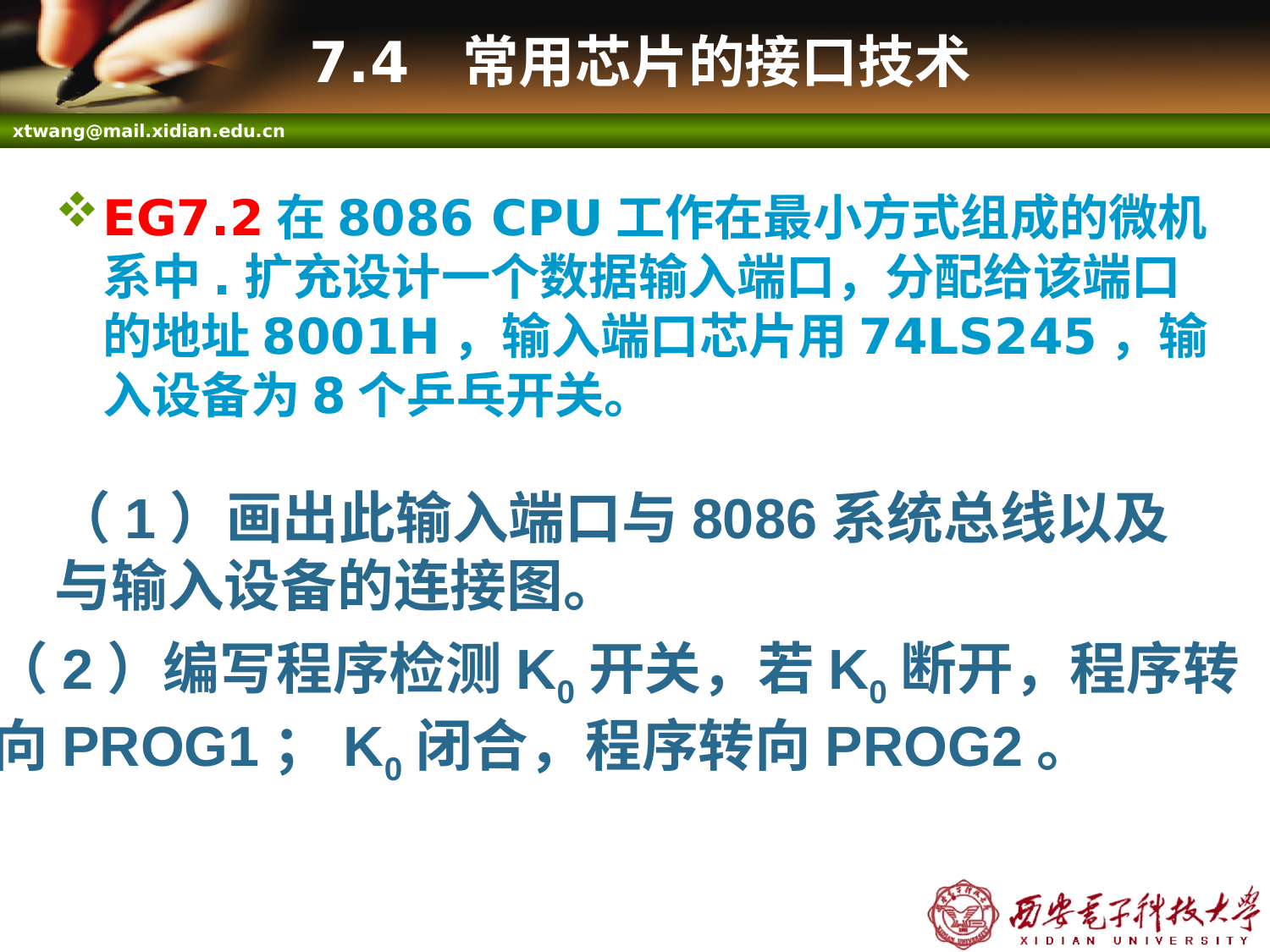

# 7.4  常用芯片的接口技术
EG7.2在8086 CPU工作在最小方式组成的微机系中.扩充设计一个数据输入端口，分配给该端口的地址8001H，输入端口芯片用74LS245，输入设备为8个乒乓开关。

（1）画出此输入端口与8086系统总线以及与输入设备的连接图。
（2）编写程序检测K0开关，若K0断开，程序转
向PROG1；K0闭合，程序转向PROG2。